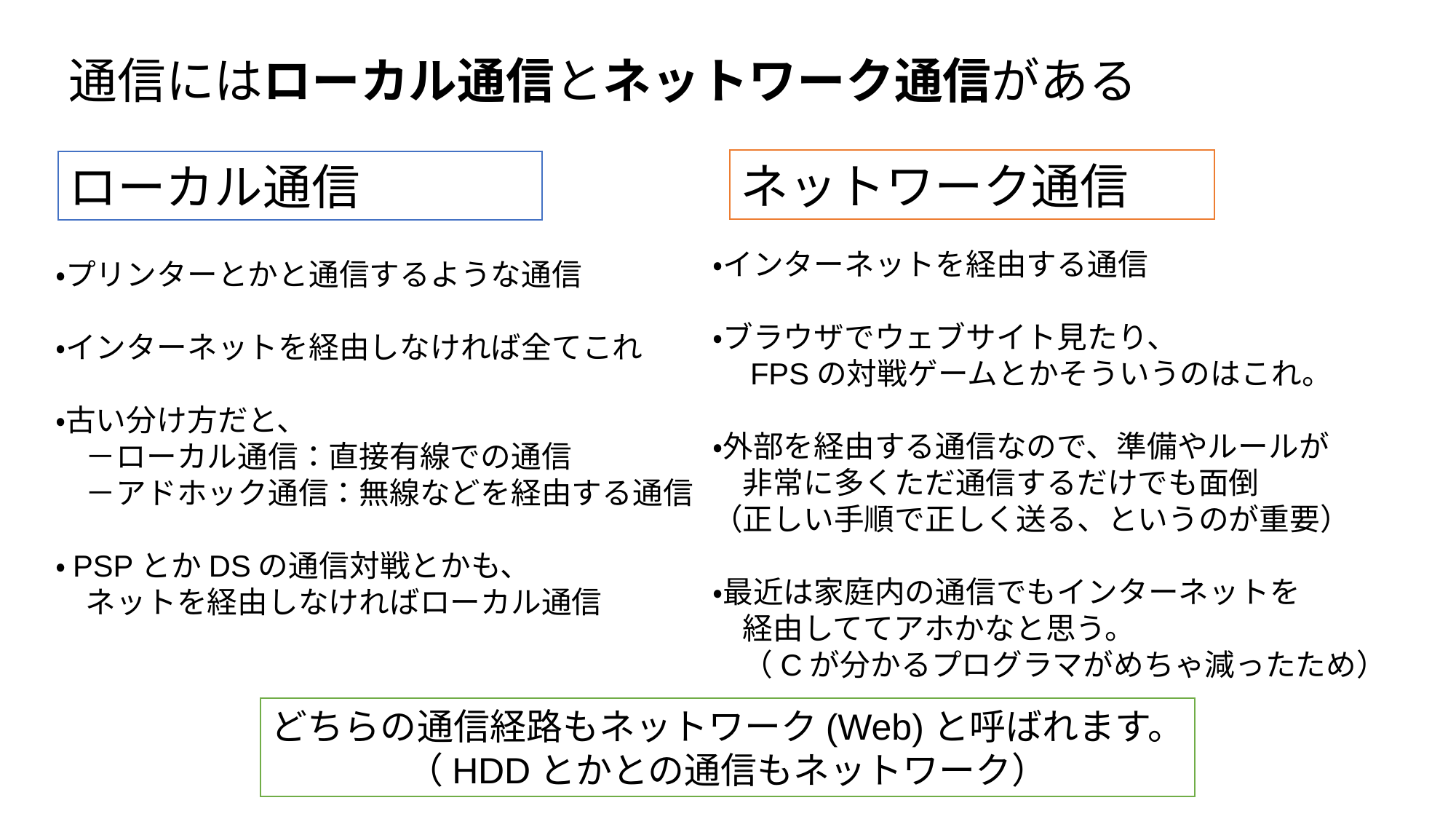

# 通信にはローカル通信とネットワーク通信がある
ネットワーク通信
ローカル通信
・インターネットを経由する通信

・ブラウザでウェブサイト見たり、
　FPSの対戦ゲームとかそういうのはこれ。

・外部を経由する通信なので、準備やルールが
　非常に多くただ通信するだけでも面倒
（正しい手順で正しく送る、というのが重要）

・最近は家庭内の通信でもインターネットを
　経由しててアホかなと思う。
　（Cが分かるプログラマがめちゃ減ったため）
・プリンターとかと通信するような通信

・インターネットを経由しなければ全てこれ

・古い分け方だと、
　－ローカル通信：直接有線での通信
　－アドホック通信：無線などを経由する通信

・PSPとかDSの通信対戦とかも、
　ネットを経由しなければローカル通信
どちらの通信経路もネットワーク(Web)と呼ばれます。
（HDDとかとの通信もネットワーク）